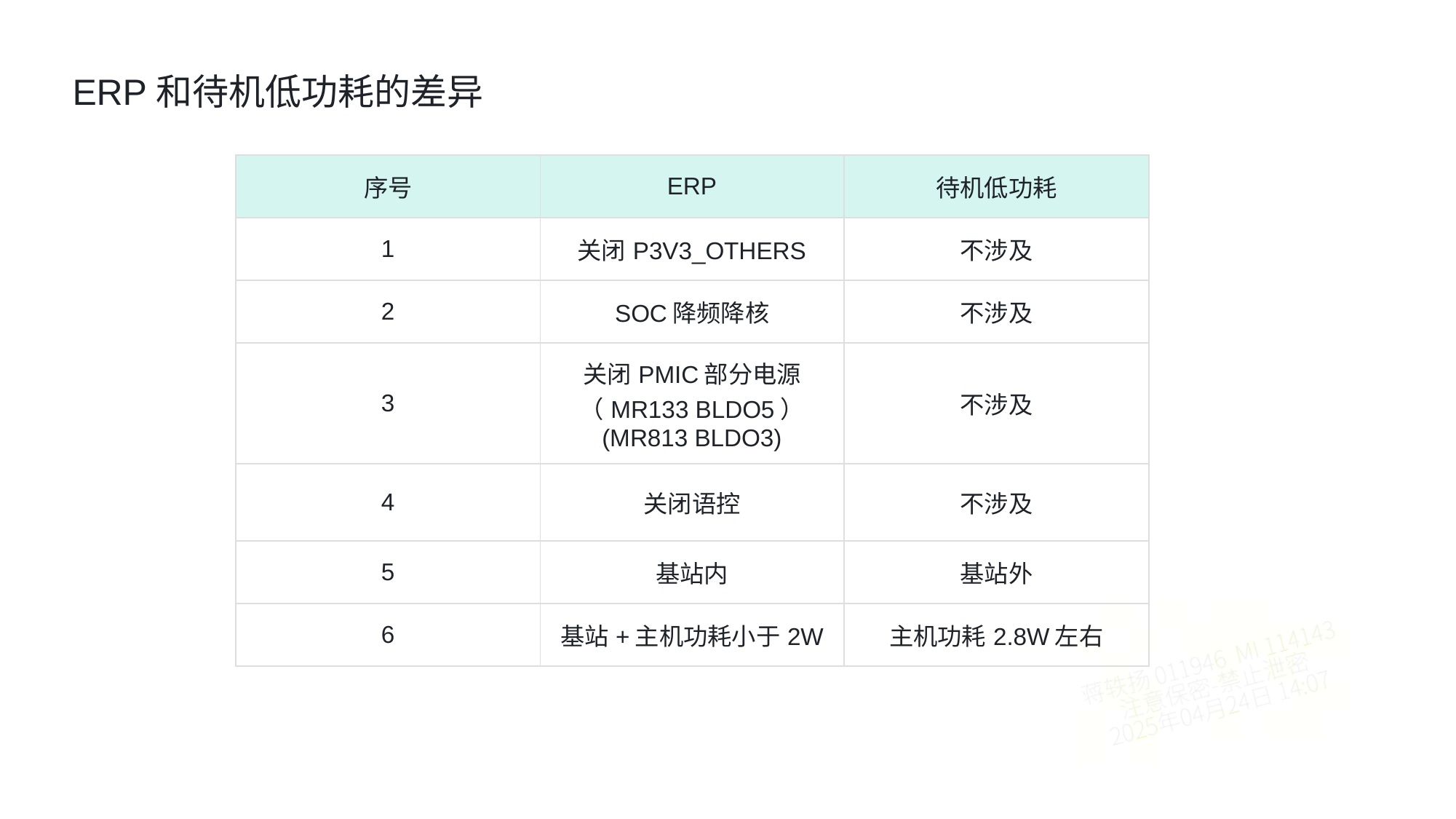

ERP和待机低功耗的差异
| 序号 | ERP | 待机低功耗 |
| --- | --- | --- |
| 1 | 关闭P3V3\_OTHERS | 不涉及 |
| 2 | SOC降频降核 | 不涉及 |
| 3 | 关闭PMIC部分电源 （MR133 BLDO5） (MR813 BLDO3) | 不涉及 |
| 4 | 关闭语控 | 不涉及 |
| 5 | 基站内 | 基站外 |
| 6 | 基站+主机功耗小于2W | 主机功耗2.8W左右 |